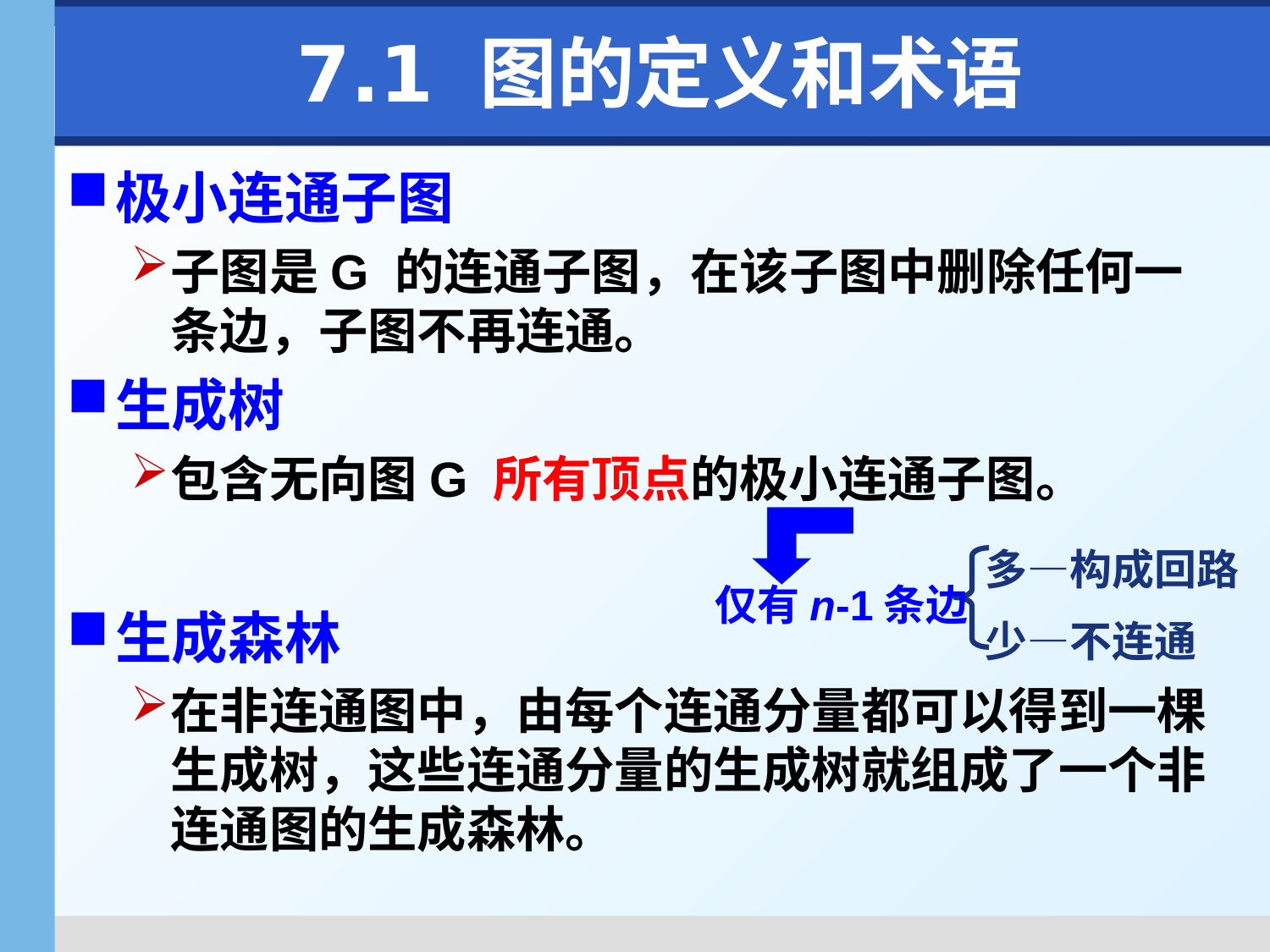

# 7.1 图的定义和术语
极小连通子图
子图是G 的连通子图，在该子图中删除任何一条边，子图不再连通。
生成树
包含无向图G 所有顶点的极小连通子图。

生成森林
在非连通图中，由每个连通分量都可以得到一棵生成树，这些连通分量的生成树就组成了一个非连通图的生成森林。

仅有n-1条边
多—构成回路
少—不连通